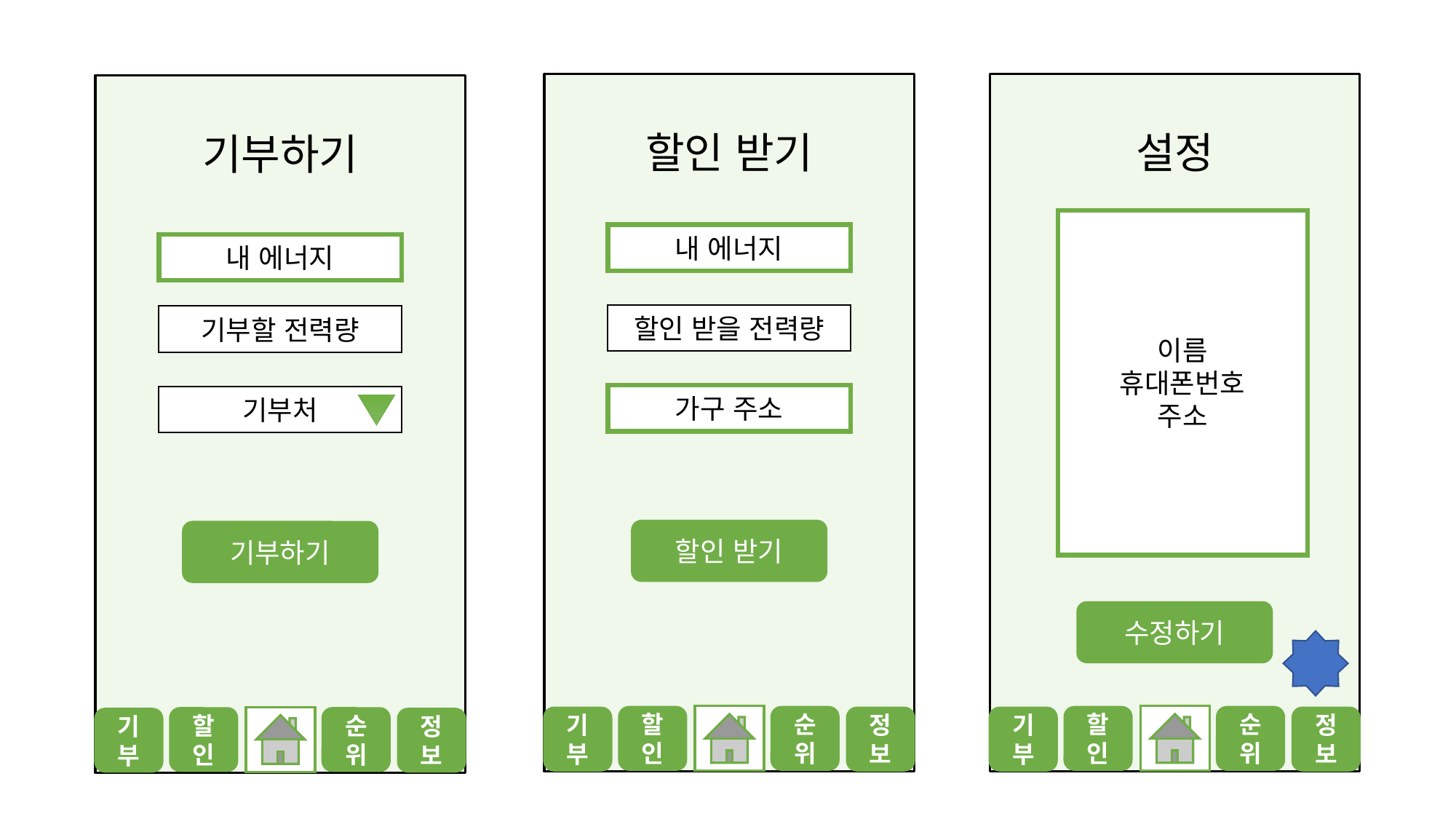

할인 받기

설정

기부하기

이름
휴대폰번호
주소
내 에너지
내 에너지
할인 받을 전력량
기부할 전력량
가구 주소
기부처

할인 받기
기부하기
수정하기

할인
순위
할인
순위

기부
기부
정보
정보
할인
순위

기부
정보